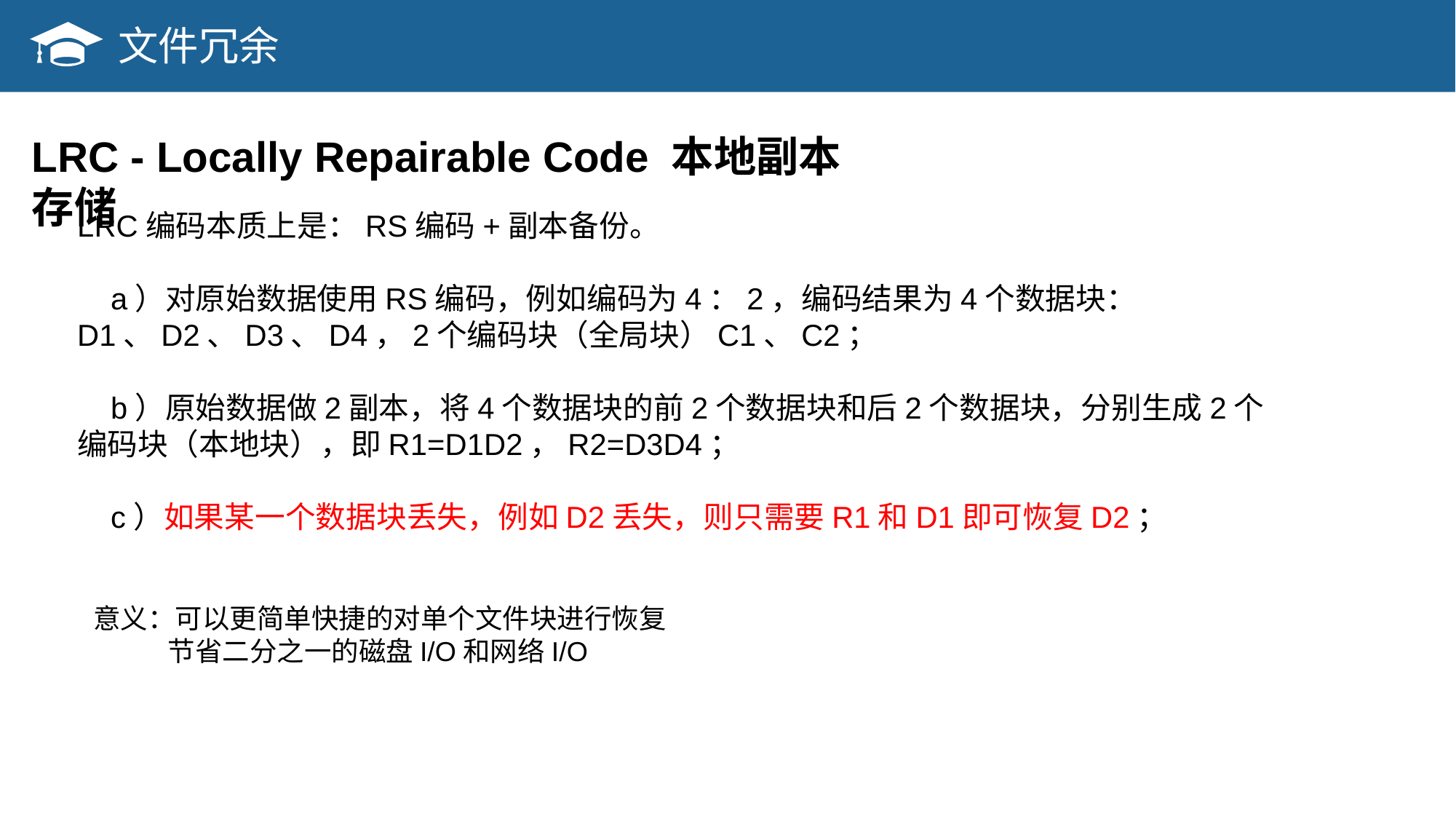

文件冗余

LRC - Locally Repairable Code 本地副本存储

LRC编码本质上是：RS编码+副本备份。

    a）对原始数据使用RS编码，例如编码为4：2，编码结果为4个数据块：D1、D2、D3、D4，2个编码块（全局块）C1、C2；

    b）原始数据做2副本，将4个数据块的前2个数据块和后2个数据块，分别生成2个编码块（本地块），即R1=D1D2，R2=D3D4；

    c）如果某一个数据块丢失，例如D2丢失，则只需要R1和D1即可恢复D2；
意义：可以更简单快捷的对单个文件块进行恢复
           节省二分之一的磁盘I/O和网络I/O